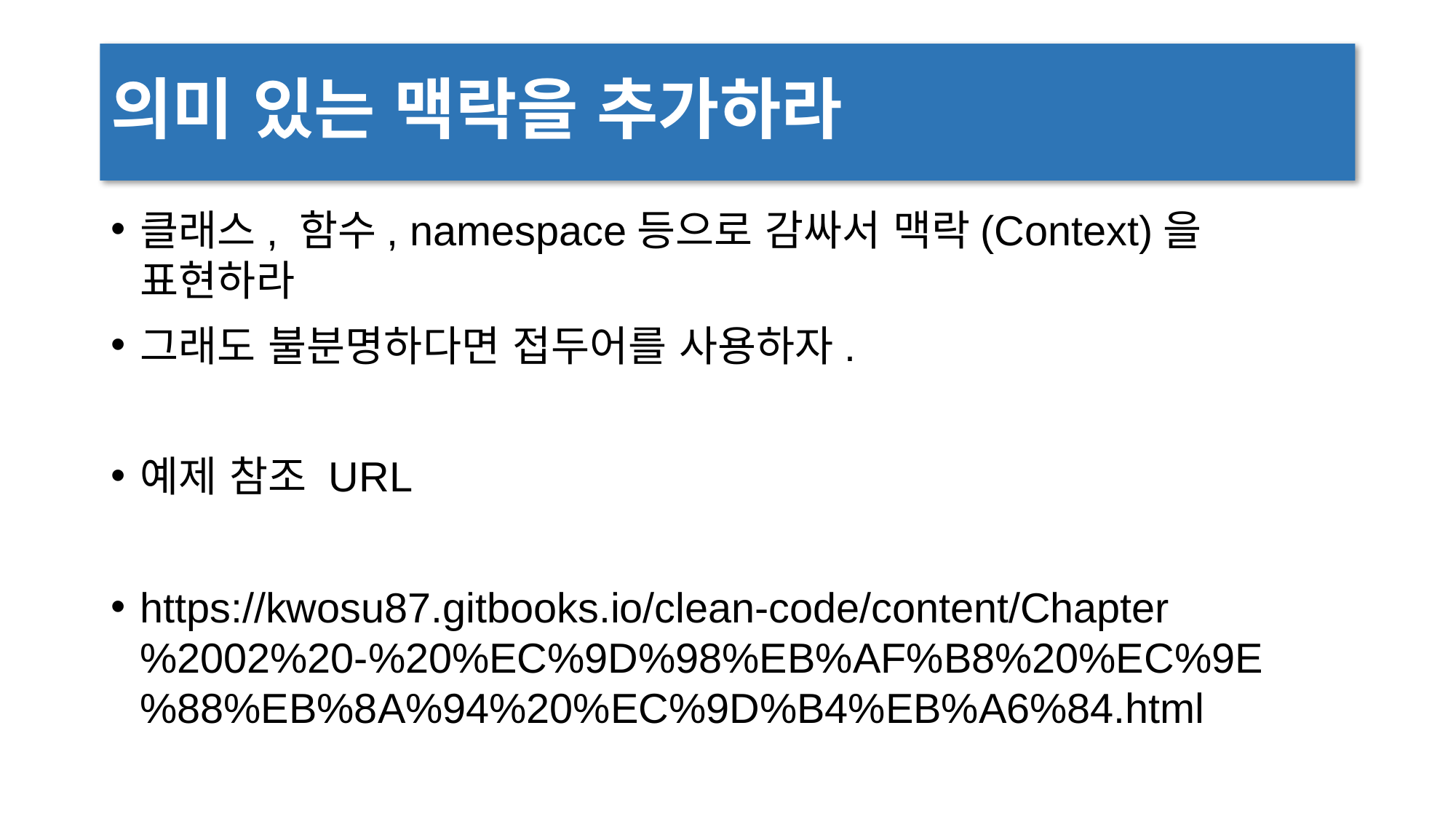

# 의미 있는 맥락을 추가하라
클래스, 함수, namespace등으로 감싸서 맥락(Context)을 표현하라
그래도 불분명하다면 접두어를 사용하자.

예제 참조 URL

https://kwosu87.gitbooks.io/clean-code/content/Chapter%2002%20-%20%EC%9D%98%EB%AF%B8%20%EC%9E%88%EB%8A%94%20%EC%9D%B4%EB%A6%84.html